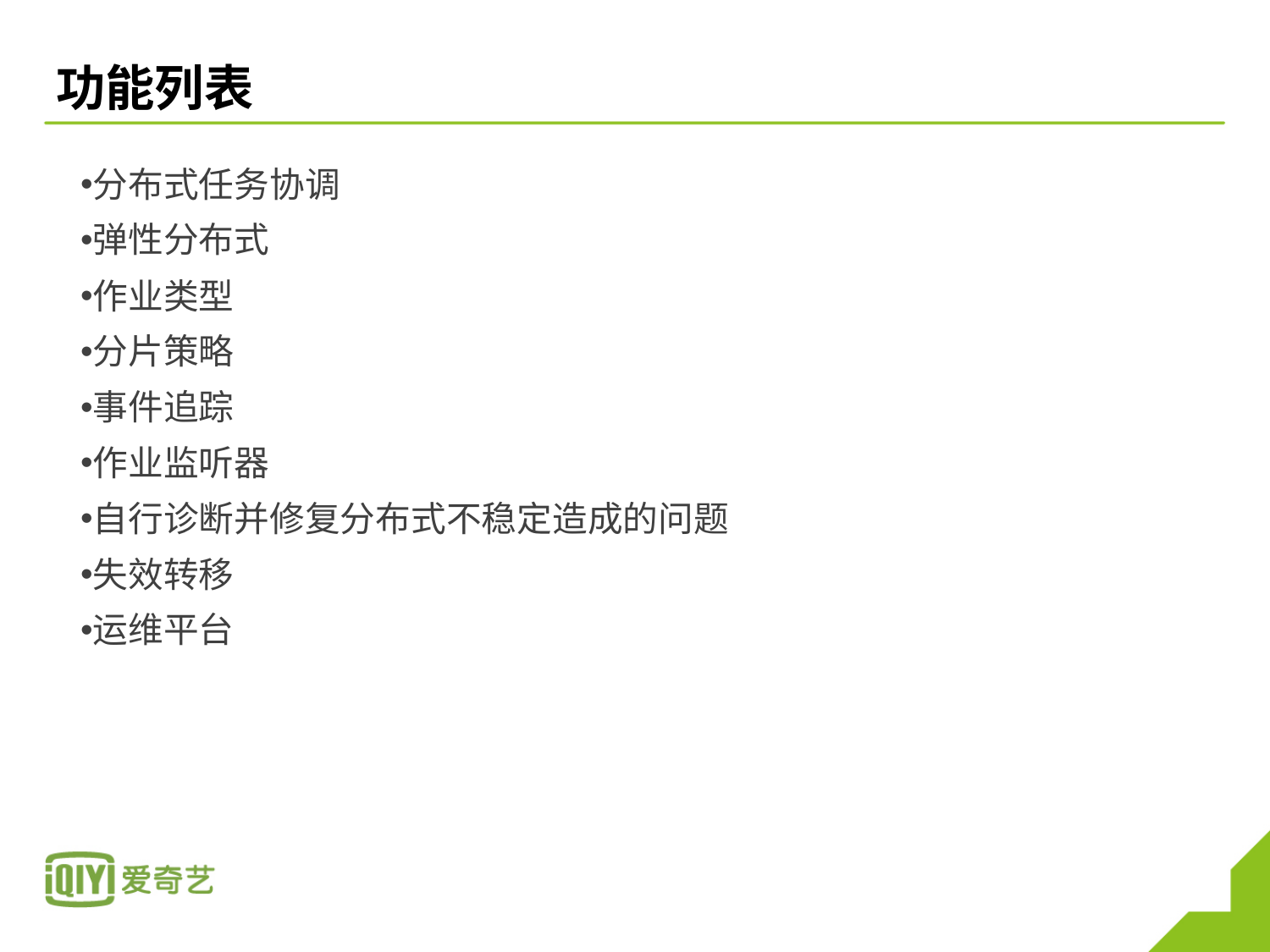

# 功能列表
分布式任务协调
弹性分布式
作业类型
分片策略
事件追踪
作业监听器
自行诊断并修复分布式不稳定造成的问题
失效转移
运维平台